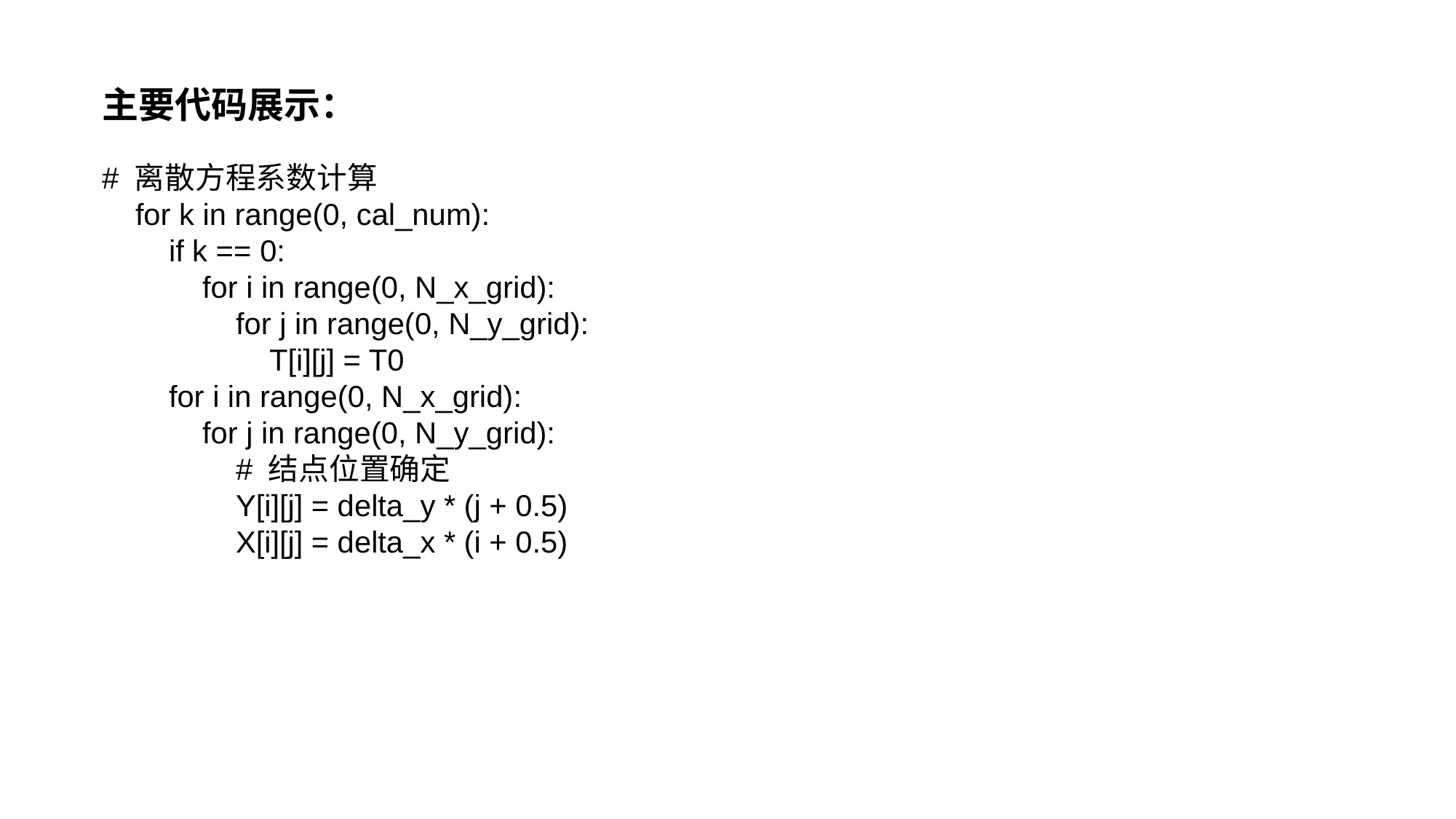

主要代码展示：

# 离散方程系数计算
    for k in range(0, cal_num):
        if k == 0:
            for i in range(0, N_x_grid):
                for j in range(0, N_y_grid):
                    T[i][j] = T0
        for i in range(0, N_x_grid):
            for j in range(0, N_y_grid):
                # 结点位置确定
                Y[i][j] = delta_y * (j + 0.5)
                X[i][j] = delta_x * (i + 0.5)